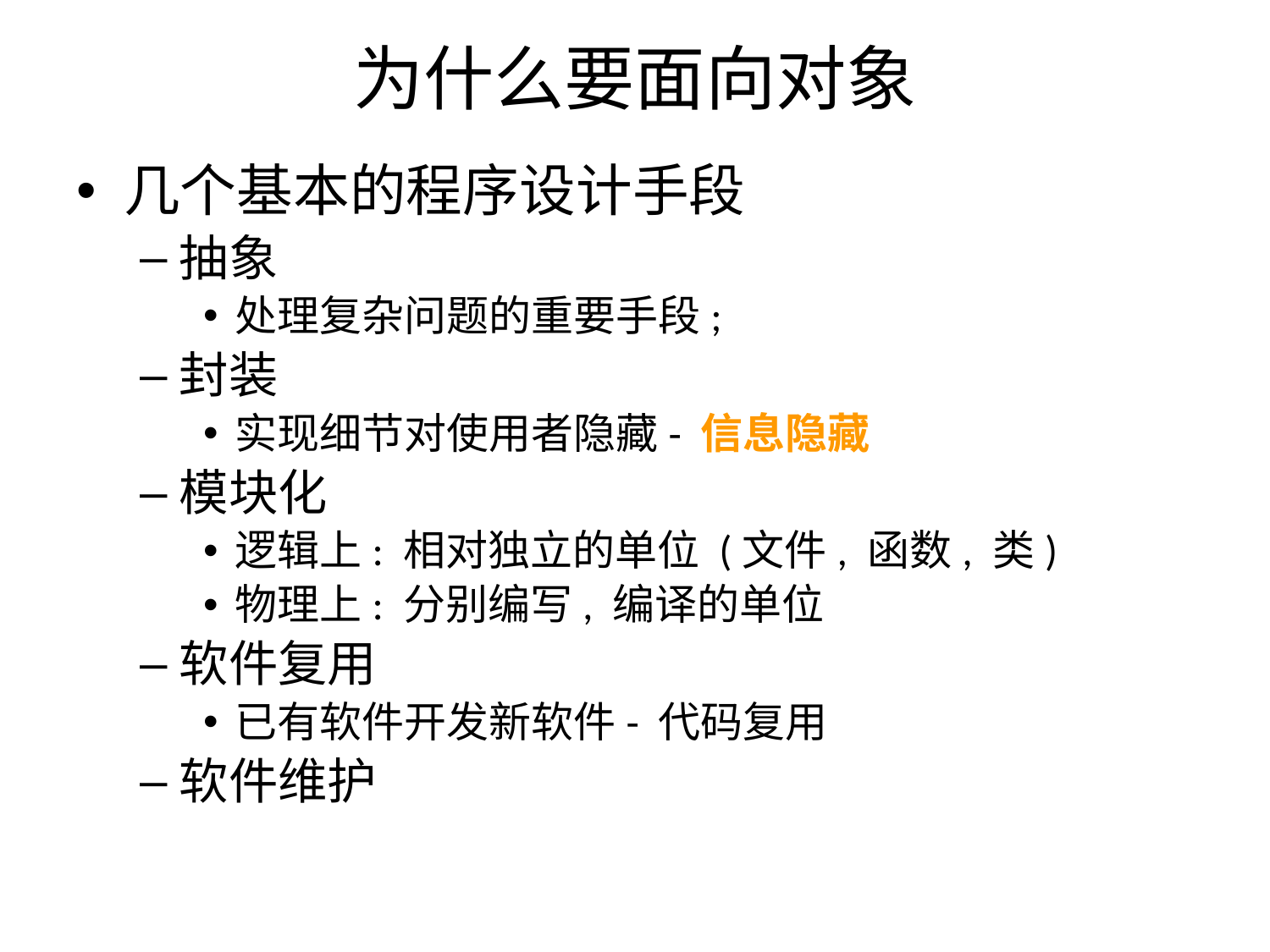

# 为什么要面向对象
几个基本的程序设计手段
抽象
处理复杂问题的重要手段;
封装
实现细节对使用者隐藏- 信息隐藏
模块化
逻辑上: 相对独立的单位 (文件, 函数, 类)
物理上: 分别编写, 编译的单位
软件复用
已有软件开发新软件- 代码复用
软件维护